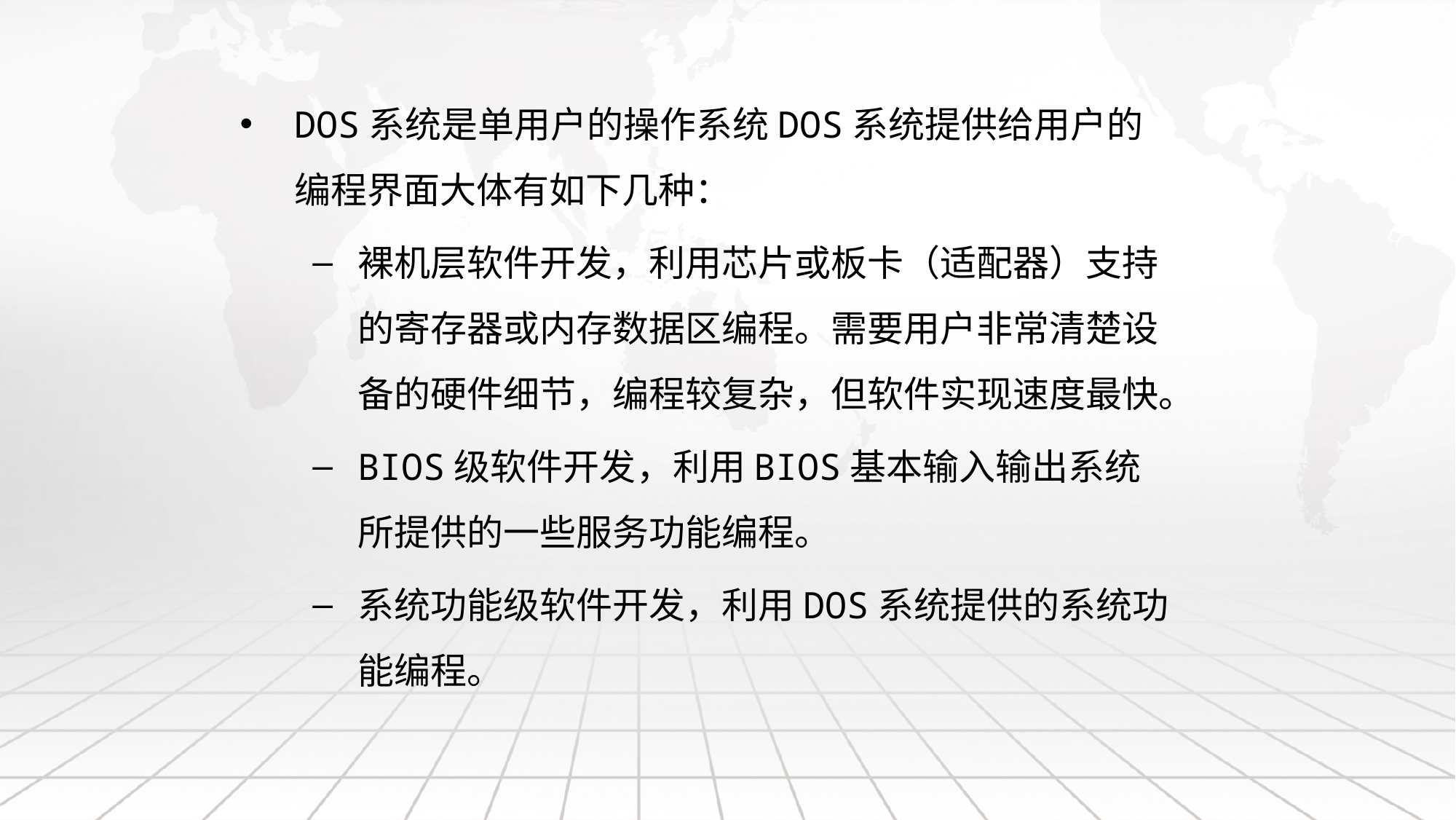

DOS系统是单用户的操作系统DOS系统提供给用户的编程界面大体有如下几种：
裸机层软件开发，利用芯片或板卡（适配器）支持的寄存器或内存数据区编程。需要用户非常清楚设备的硬件细节，编程较复杂，但软件实现速度最快。
BIOS级软件开发，利用BIOS基本输入输出系统所提供的一些服务功能编程。
系统功能级软件开发，利用DOS系统提供的系统功能编程。